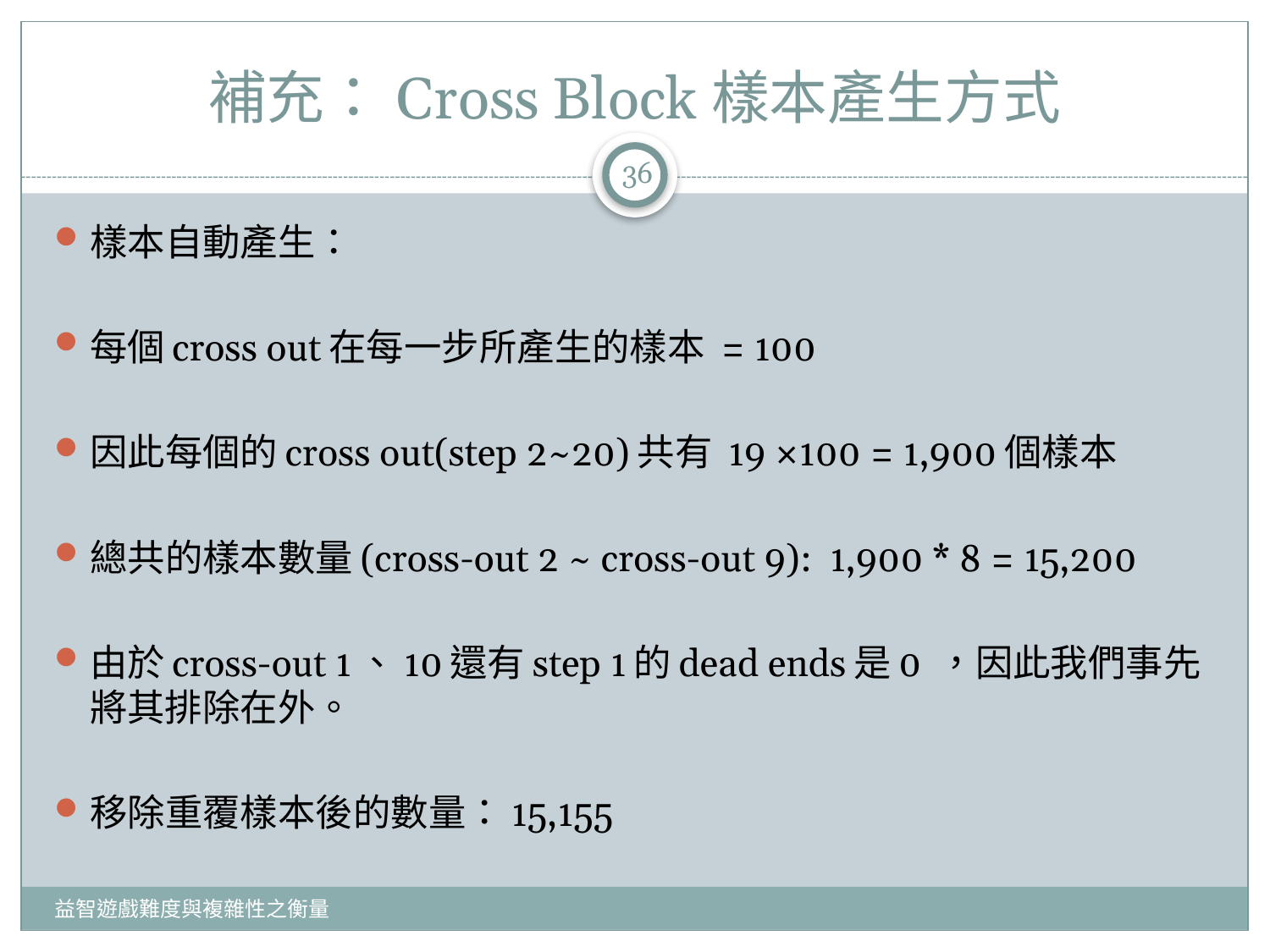

# 補充：Cross Block樣本產生方式
36
樣本自動產生：

每個cross out在每一步所產生的樣本 = 100

因此每個的cross out(step 2~20)共有 19 ×100 = 1,900個樣本

總共的樣本數量(cross-out 2 ~ cross-out 9):  1,900 * 8 = 15,200

由於cross-out 1、10還有step 1的dead ends是0 ，因此我們事先將其排除在外。

移除重覆樣本後的數量：15,155

益智遊戲難度與複雜性之衡量